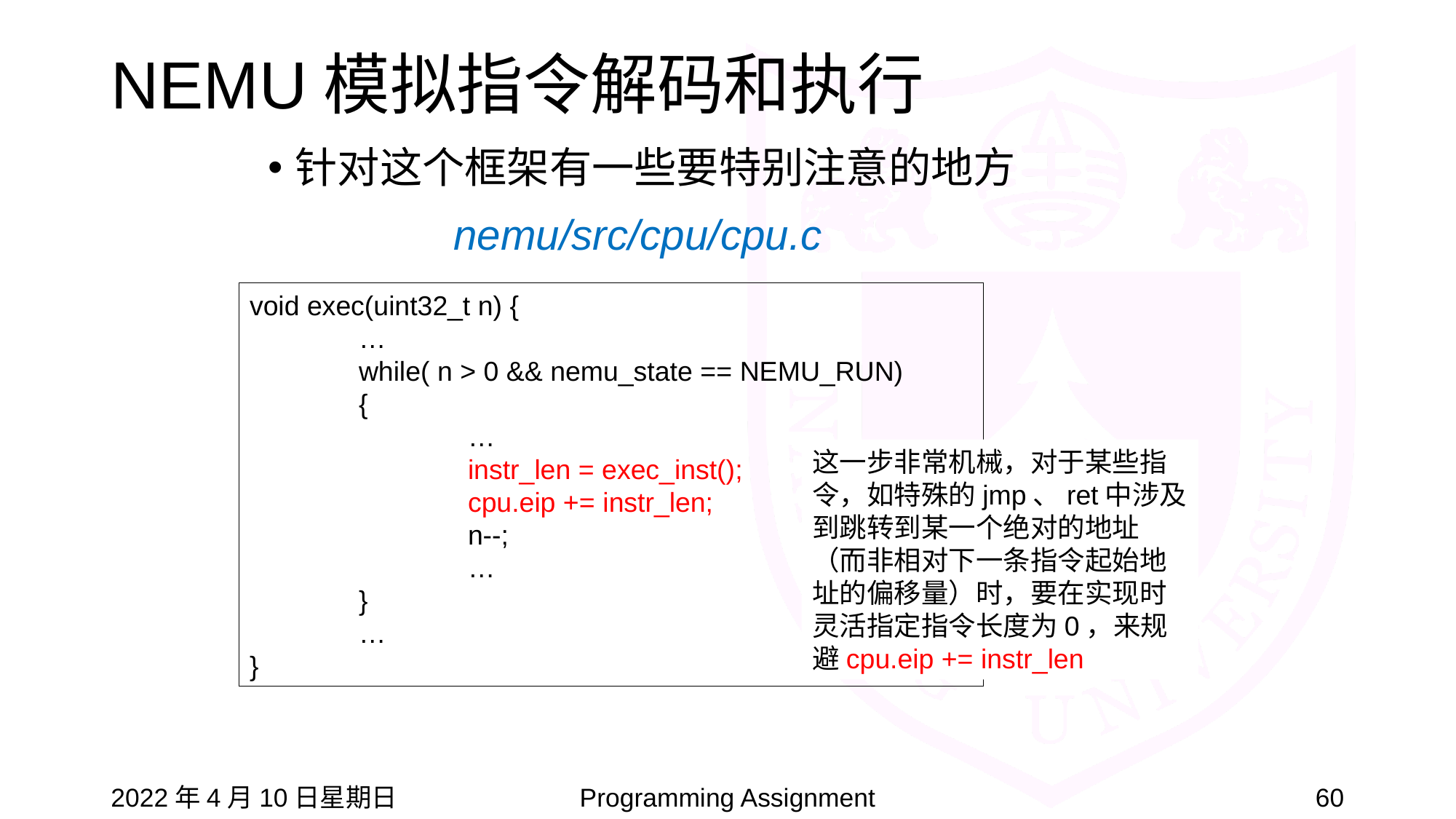

# NEMU模拟指令解码和执行
针对这个框架有一些要特别注意的地方
nemu/src/cpu/cpu.c
void exec(uint32_t n) {
	…
	while( n > 0 && nemu_state == NEMU_RUN)
	{
		…
		instr_len = exec_inst();
		cpu.eip += instr_len;
		n--;
		…
	}
	…
}
这一步非常机械，对于某些指令，如特殊的jmp、ret中涉及到跳转到某一个绝对的地址（而非相对下一条指令起始地址的偏移量）时，要在实现时灵活指定指令长度为0，来规避cpu.eip += instr_len
2022年4月10日星期日
Programming Assignment
60